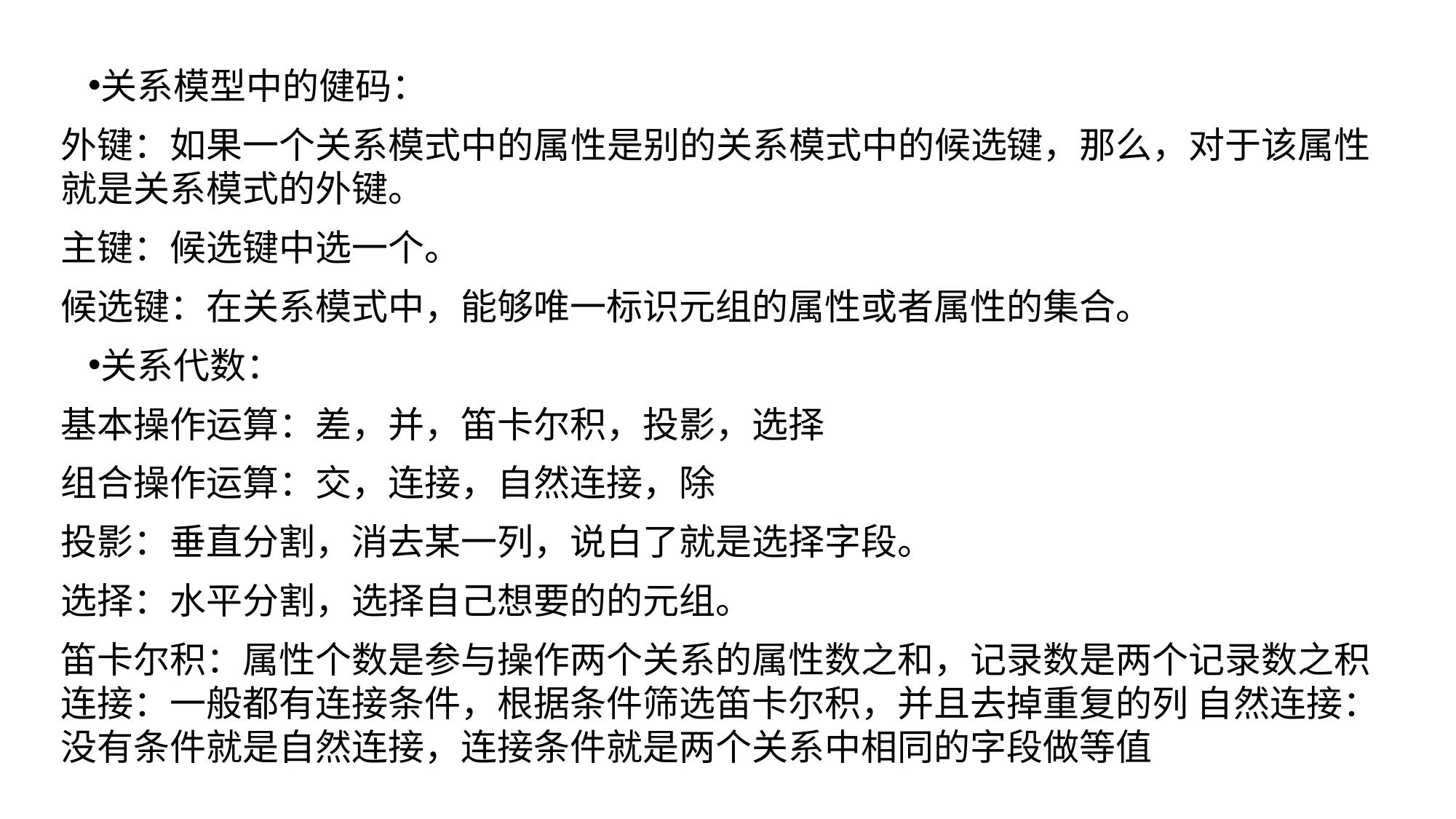

关系模型中的健码：
外键：如果一个关系模式中的属性是别的关系模式中的候选键，那么，对于该属性就是关系模式的外键。
主键：候选键中选一个。
候选键：在关系模式中，能够唯一标识元组的属性或者属性的集合。
关系代数：
基本操作运算：差，并，笛卡尔积，投影，选择
组合操作运算：交，连接，自然连接，除
投影：垂直分割，消去某一列，说白了就是选择字段。
选择：水平分割，选择自己想要的的元组。
笛卡尔积：属性个数是参与操作两个关系的属性数之和，记录数是两个记录数之积 连接：一般都有连接条件，根据条件筛选笛卡尔积，并且去掉重复的列 自然连接：没有条件就是自然连接，连接条件就是两个关系中相同的字段做等值
18